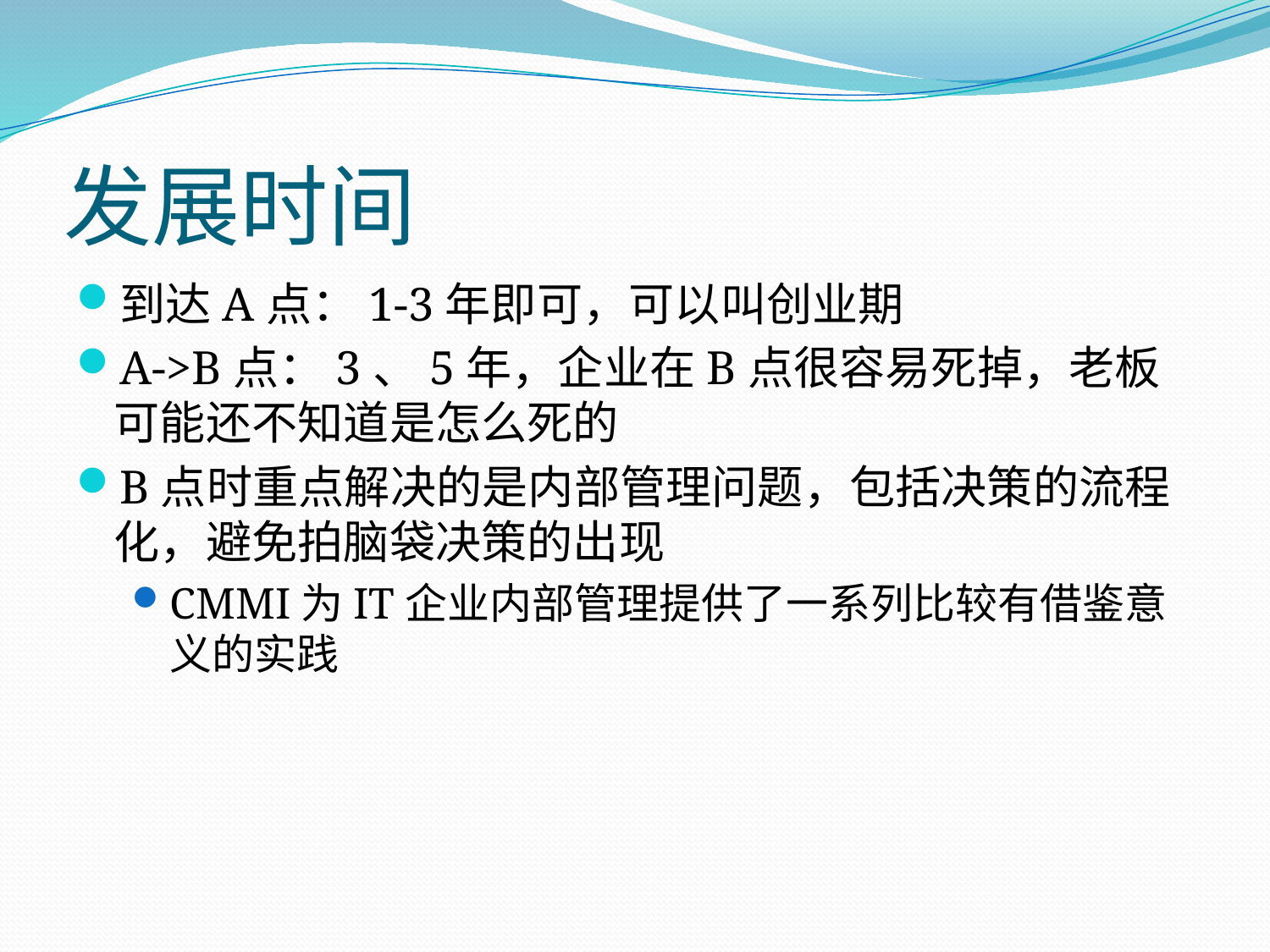

# 发展时间
到达A点：1-3年即可，可以叫创业期
A->B点：3、5年，企业在B点很容易死掉，老板可能还不知道是怎么死的
B点时重点解决的是内部管理问题，包括决策的流程化，避免拍脑袋决策的出现
CMMI为IT企业内部管理提供了一系列比较有借鉴意义的实践